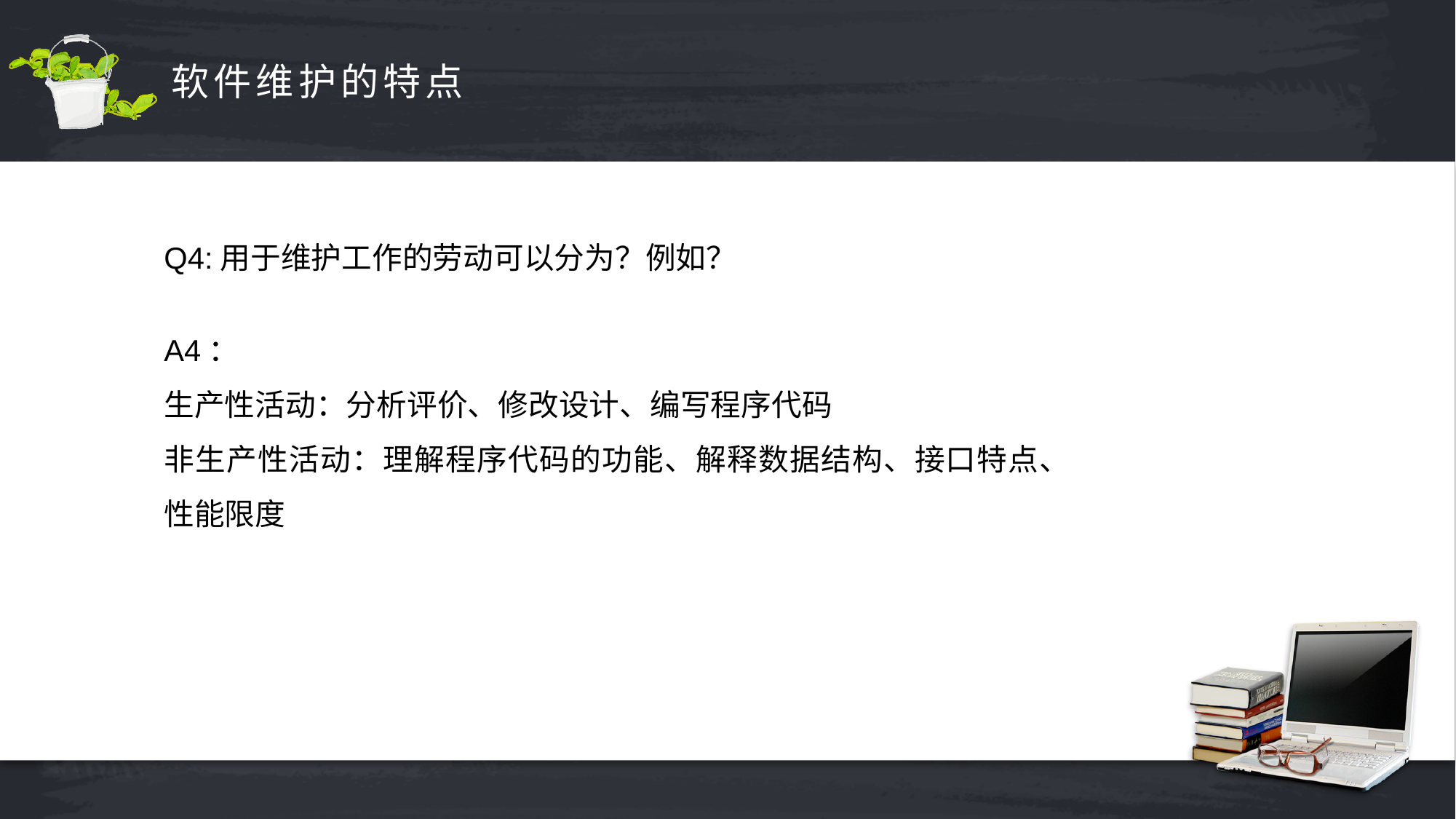

软件维护的特点
Q4:用于维护工作的劳动可以分为？例如？
A4：
生产性活动：分析评价、修改设计、编写程序代码
非生产性活动：理解程序代码的功能、解释数据结构、接口特点、性能限度